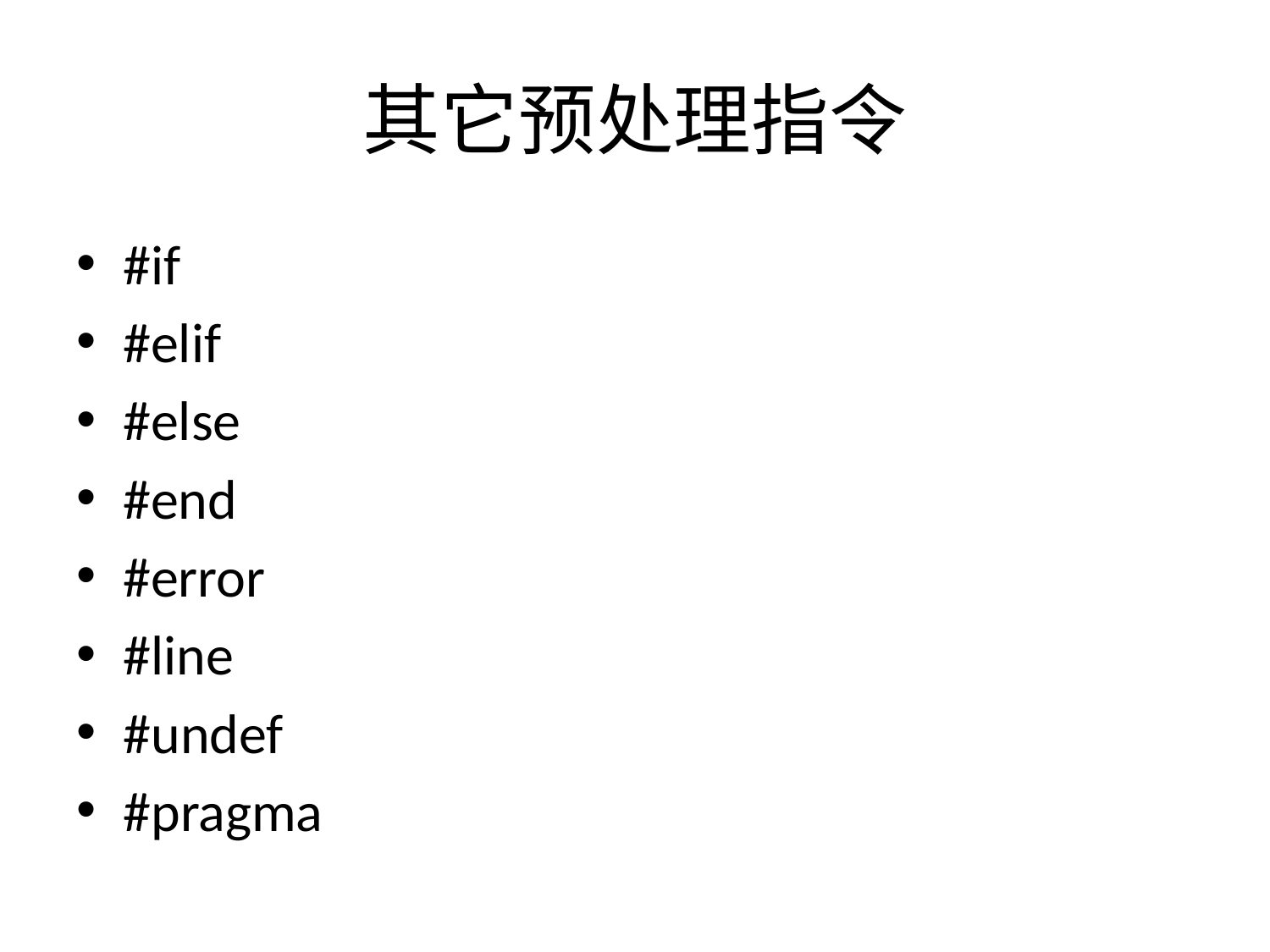

# 其它预处理指令
#if
#elif
#else
#end
#error
#line
#undef
#pragma